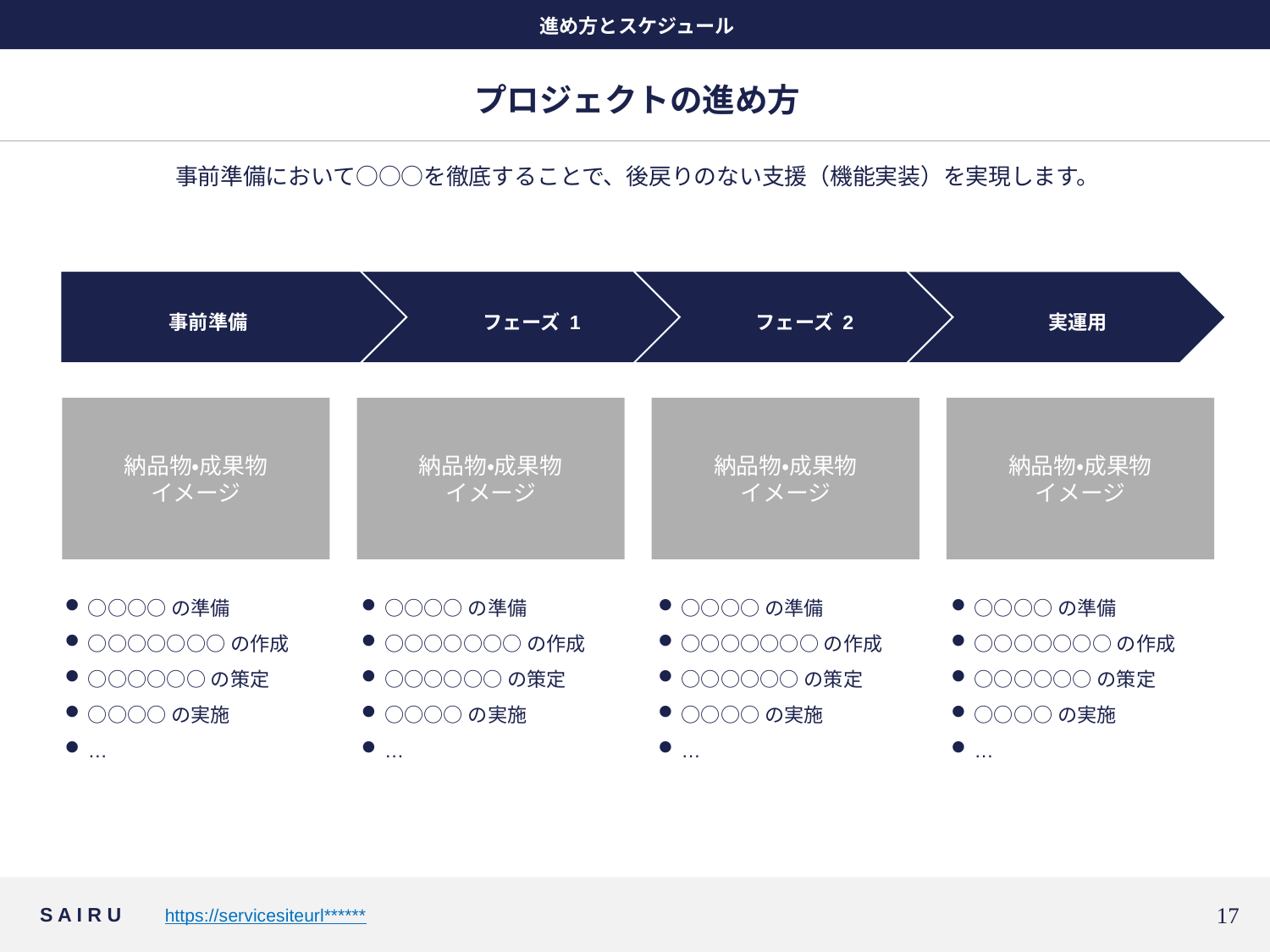

進め方とスケジュール
# プロジェクトの進め方
事前準備において○○○を徹底することで、後戻りのない支援（機能実装）を実現します。

事前準備
フェーズ 1
フェーズ 2
実運用
納品物・成果物
イメージ
納品物・成果物
イメージ
納品物・成果物
イメージ
納品物・成果物
イメージ
○○○○の準備
○○○○○○○の作成
○○○○○○の策定
○○○○の実施
…
○○○○の準備
○○○○○○○の作成
○○○○○○の策定
○○○○の実施
…
○○○○の準備
○○○○○○○の作成
○○○○○○の策定
○○○○の実施
…
○○○○の準備
○○○○○○○の作成
○○○○○○の策定
○○○○の実施
…
17